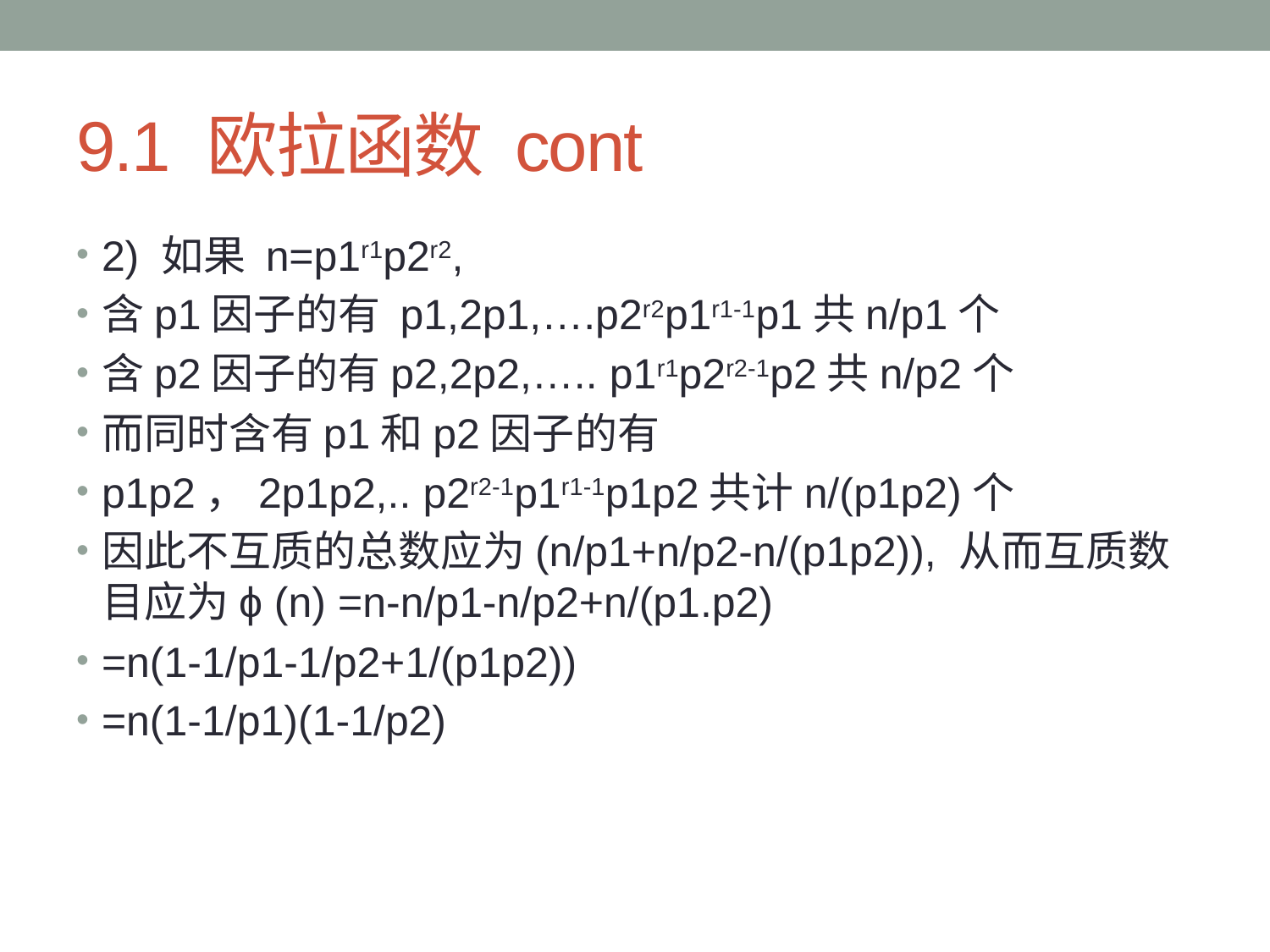

# 9.1 欧拉函数 cont
2) 如果 n=p1r1p2r2,
含p1因子的有 p1,2p1,….p2r2p1r1-1p1共n/p1个
含p2因子的有p2,2p2,….. p1r1p2r2-1p2共n/p2个
而同时含有p1和p2因子的有
p1p2，2p1p2,.. p2r2-1p1r1-1p1p2共计n/(p1p2)个
因此不互质的总数应为(n/p1+n/p2-n/(p1p2)), 从而互质数目应为ϕ (n) =n-n/p1-n/p2+n/(p1.p2)
=n(1-1/p1-1/p2+1/(p1p2))
=n(1-1/p1)(1-1/p2)